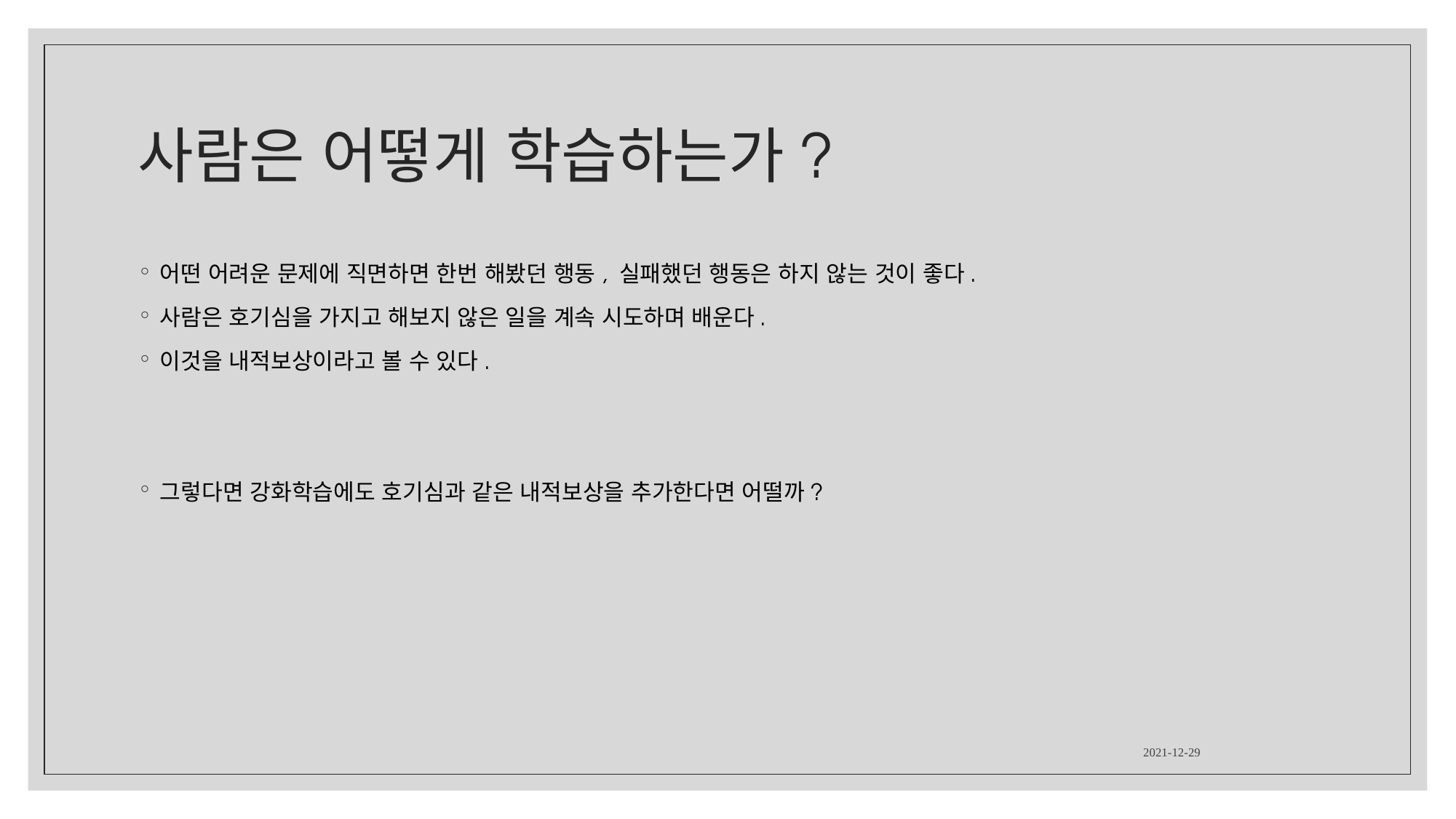

# 사람은 어떻게 학습하는가?
어떤 어려운 문제에 직면하면 한번 해봤던 행동, 실패했던 행동은 하지 않는 것이 좋다.
사람은 호기심을 가지고 해보지 않은 일을 계속 시도하며 배운다.
이것을 내적보상이라고 볼 수 있다.

그렇다면 강화학습에도 호기심과 같은 내적보상을 추가한다면 어떨까?

2021-12-29